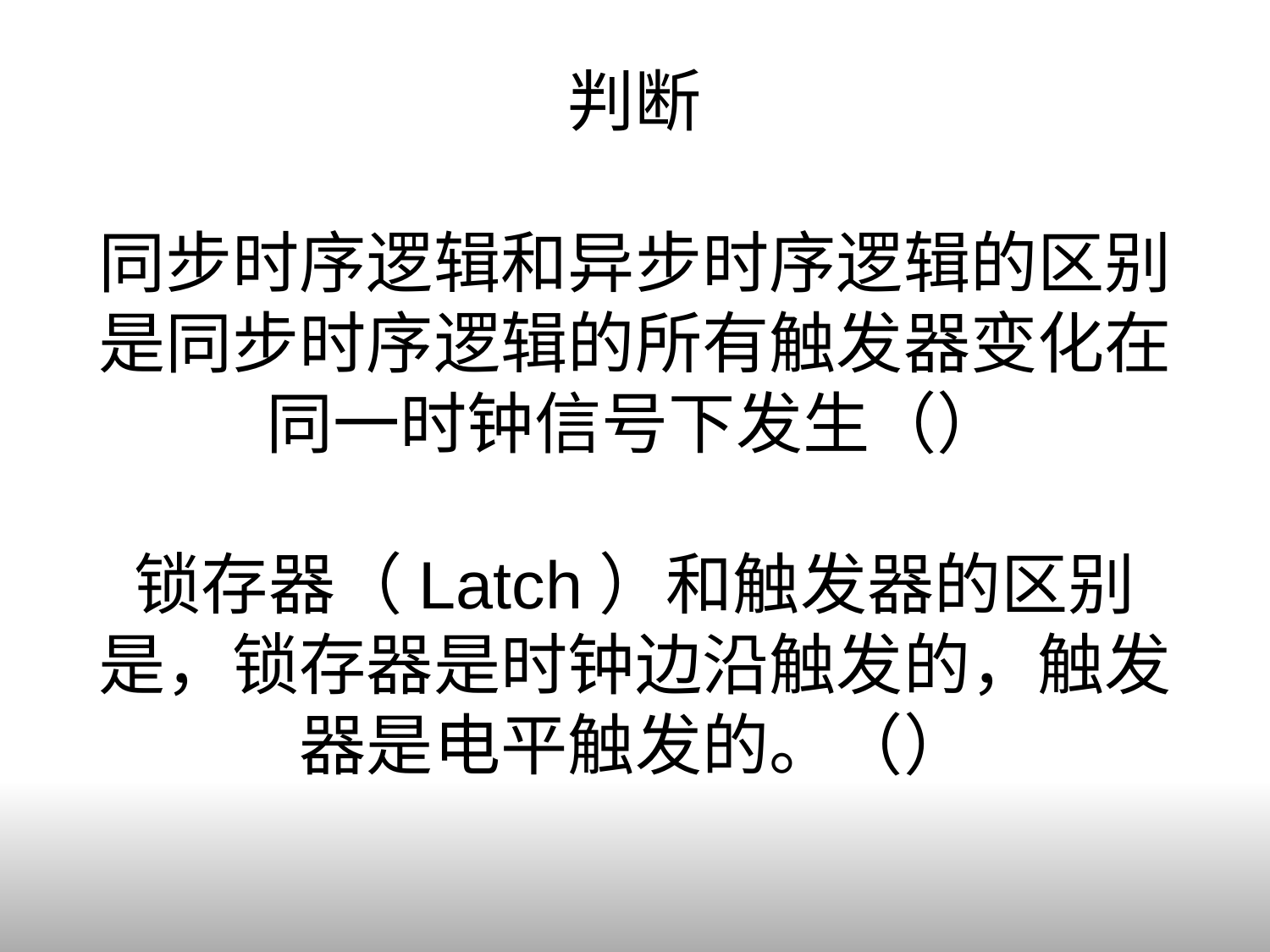

判断

同步时序逻辑和异步时序逻辑的区别是同步时序逻辑的所有触发器变化在同一时钟信号下发生（）

锁存器（Latch）和触发器的区别是，锁存器是时钟边沿触发的，触发器是电平触发的。（）